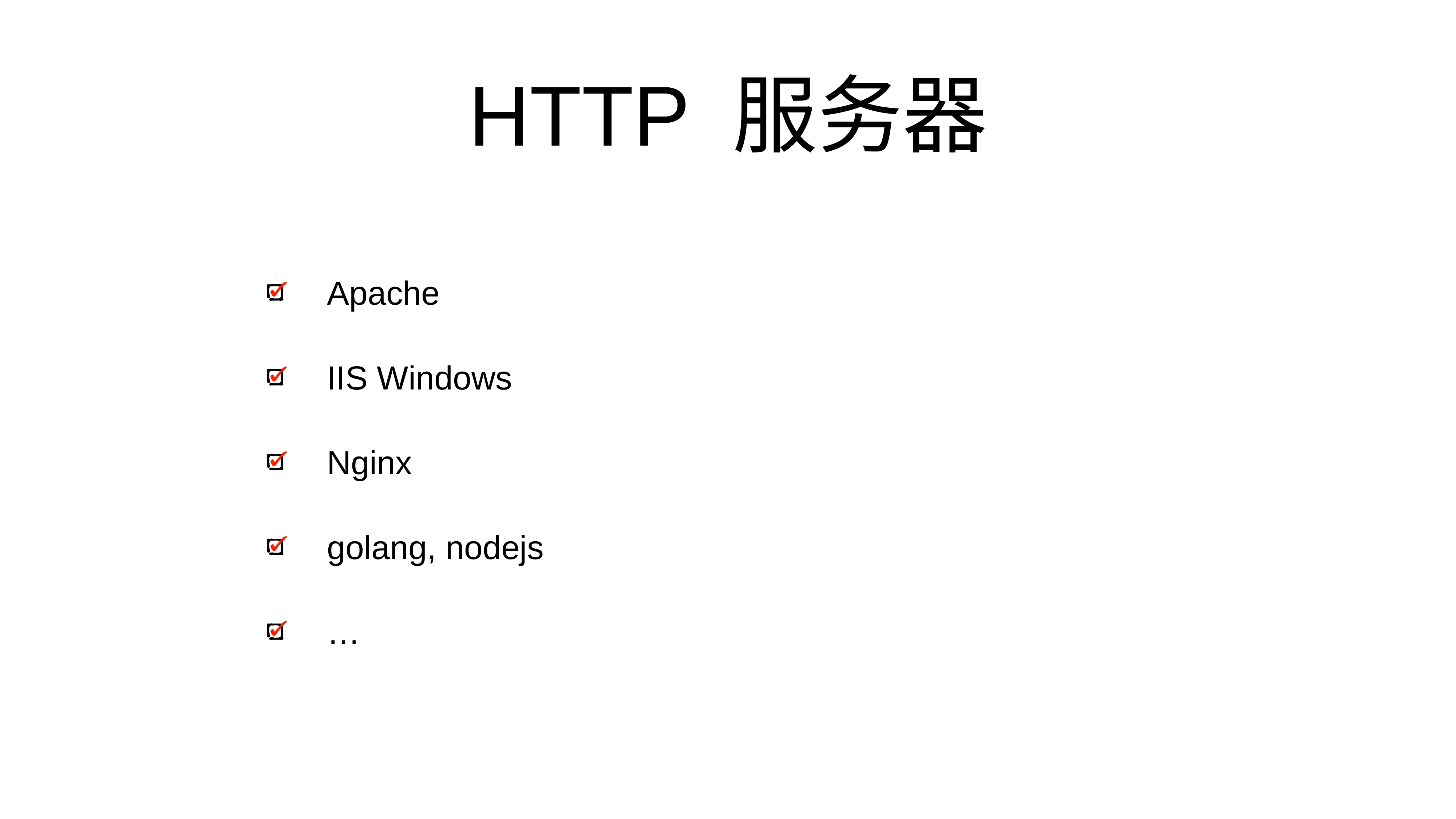

# HTTP 服务器
Apache
IIS Windows
Nginx
golang, nodejs
…